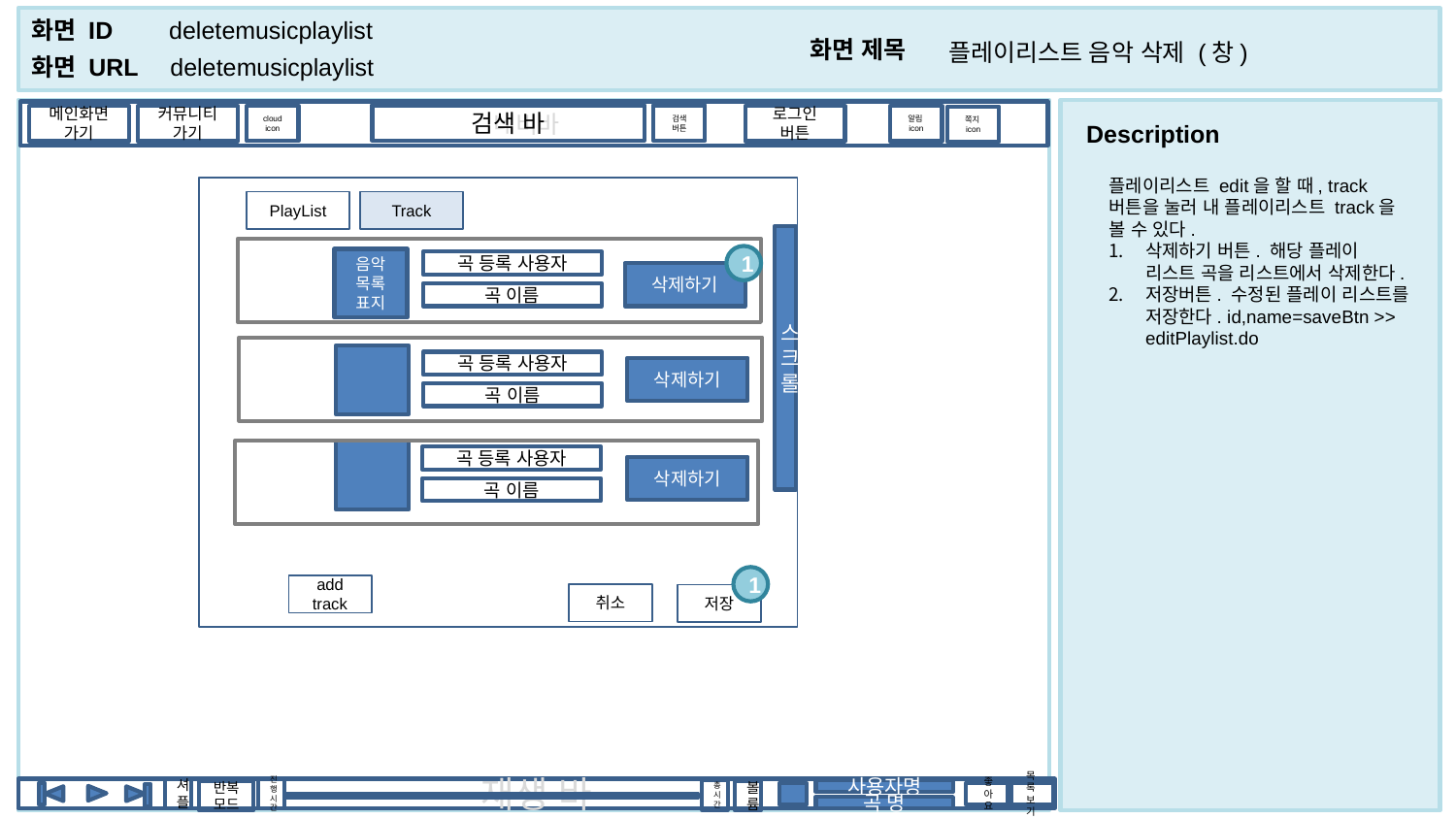

deletemusicplaylist
플레이리스트 음악 삭제 (창)
deletemusicplaylist
      네비바
검색 바
검색
버튼
cloud
icon
메인화면
가기
커뮤니티가기
로그인
버튼
알림icon
쪽지icon
플레이리스트 edit을 할 때, track 버튼을 눌러 내 플레이리스트 track을 볼 수 있다.
삭제하기 버튼. 해당 플레이 리스트 곡을 리스트에서 삭제한다.
저장버튼. 수정된 플레이 리스트를 저장한다. id,name=saveBtn >> editPlaylist.do

PlayList
Track
스크롤

음악목록표지
곡 등록 사용자
곡 이름
1
삭제하기

곡 등록 사용자
곡 이름
삭제하기

곡 등록 사용자
곡 이름
삭제하기
1
add track
취소
저장
셔플
진행시간
재생 바
총시간
사용자명
볼륨
반복 모드

좋아요
목록
보기

곡 명